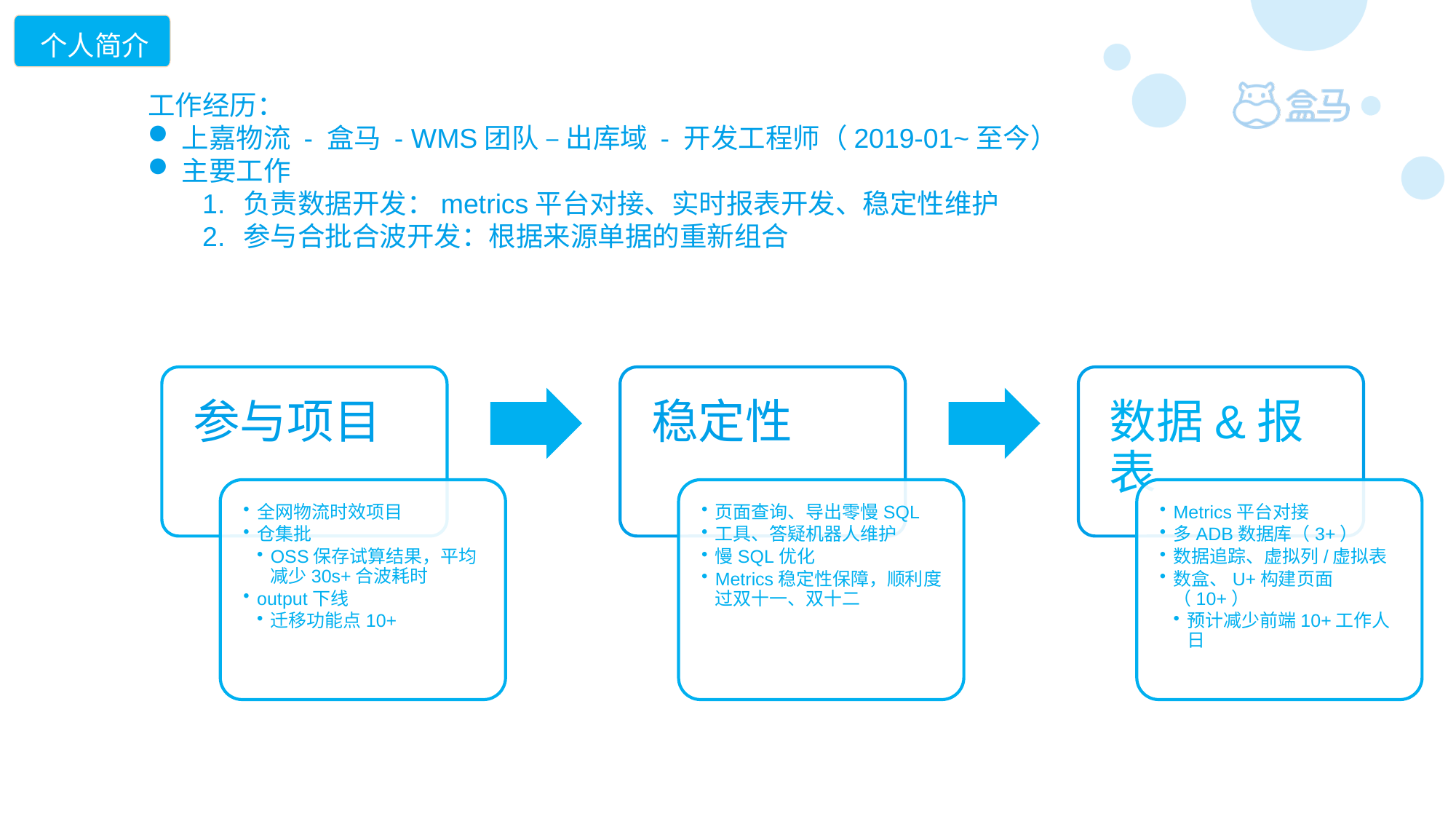

个人简介
工作经历：
上嘉物流 - 盒马 - WMS团队 – 出库域 - 开发工程师（2019-01~至今）
主要工作
负责数据开发：metrics平台对接、实时报表开发、稳定性维护
参与合批合波开发：根据来源单据的重新组合
参与项目
全网物流时效项目
仓集批
OSS保存试算结果，平均减少30s+合波耗时
output下线
迁移功能点10+

稳定性
页面查询、导出零慢SQL
工具、答疑机器人维护
慢SQL优化
Metrics稳定性保障，顺利度过双十一、双十二

数据&报表
Metrics平台对接
多ADB数据库（3+）
数据追踪、虚拟列/虚拟表
数盒、U+构建页面（10+）
预计减少前端10+工作人日